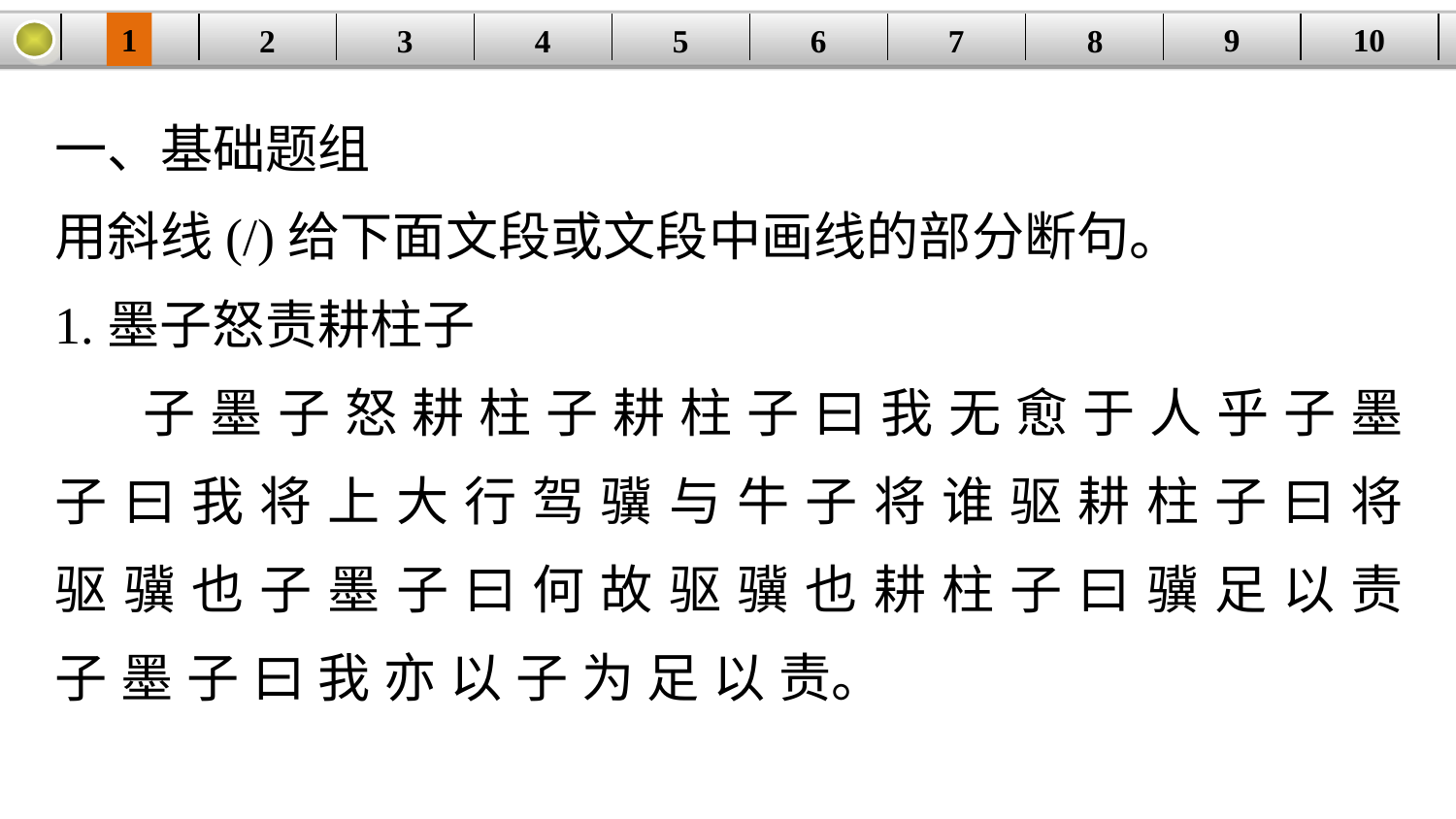

9
10
1
3
4
5
6
8
2
|  |  |  |  |  |  |  |  |  |  |
| --- | --- | --- | --- | --- | --- | --- | --- | --- | --- |
7

一、基础题组
用斜线(/)给下面文段或文段中画线的部分断句。
1.墨子怒责耕柱子
      子 墨 子 怒 耕 柱 子 耕 柱 子 曰 我 无 愈 于 人 乎 子 墨 子 曰 我 将 上 大 行 驾 骥 与 牛 子 将 谁 驱 耕 柱 子 曰 将 驱 骥 也 子 墨 子 曰 何 故 驱 骥 也 耕 柱 子 曰 骥 足 以 责 子 墨 子 曰 我 亦 以 子 为 足 以 责。